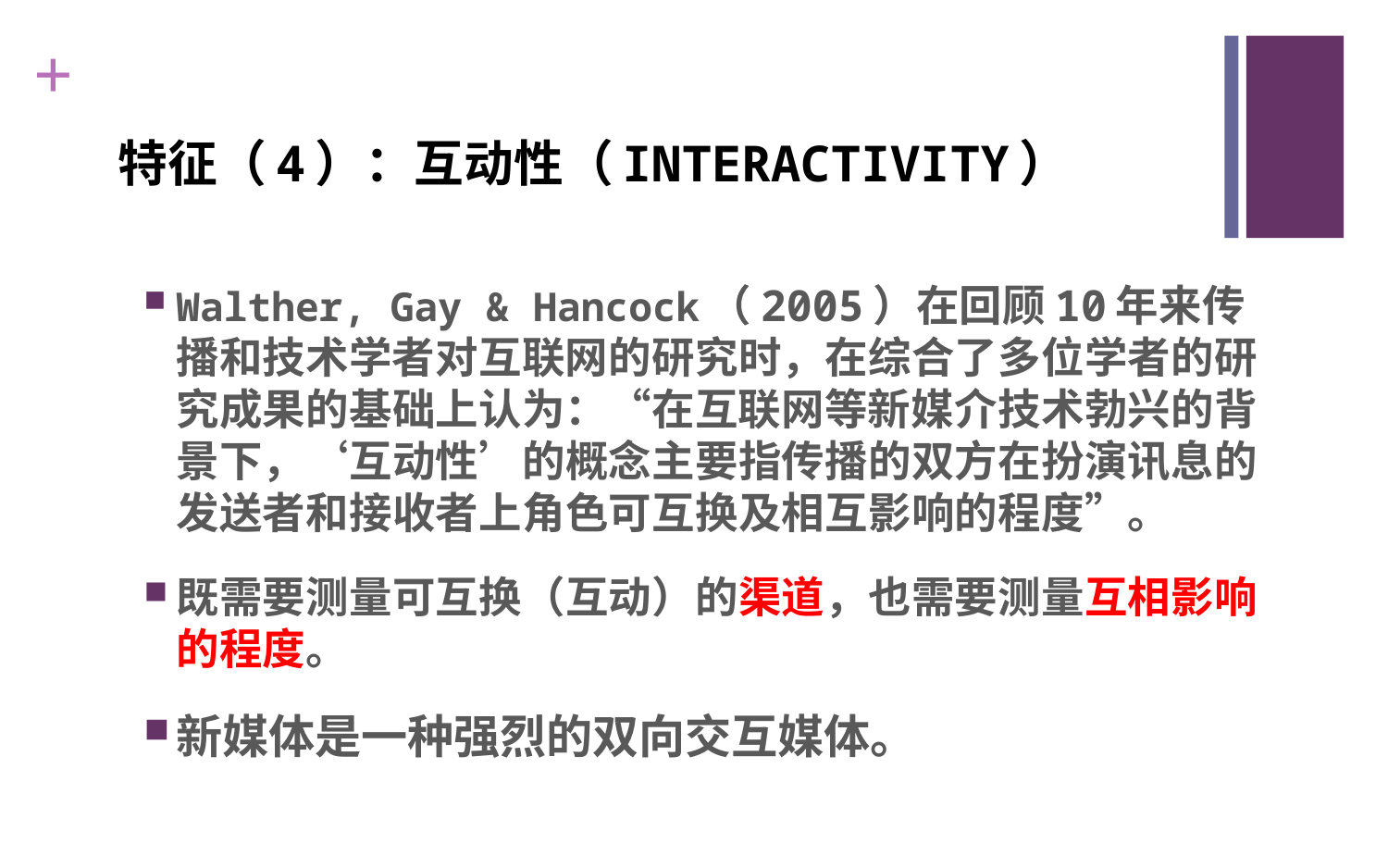

# 特征（4）：互动性（INTERACTIVITY）
Walther, Gay & Hancock（2005）在回顾10年来传播和技术学者对互联网的研究时，在综合了多位学者的研究成果的基础上认为：“在互联网等新媒介技术勃兴的背景下，‘互动性’的概念主要指传播的双方在扮演讯息的发送者和接收者上角色可互换及相互影响的程度”。
既需要测量可互换（互动）的渠道，也需要测量互相影响的程度。
新媒体是一种强烈的双向交互媒体。